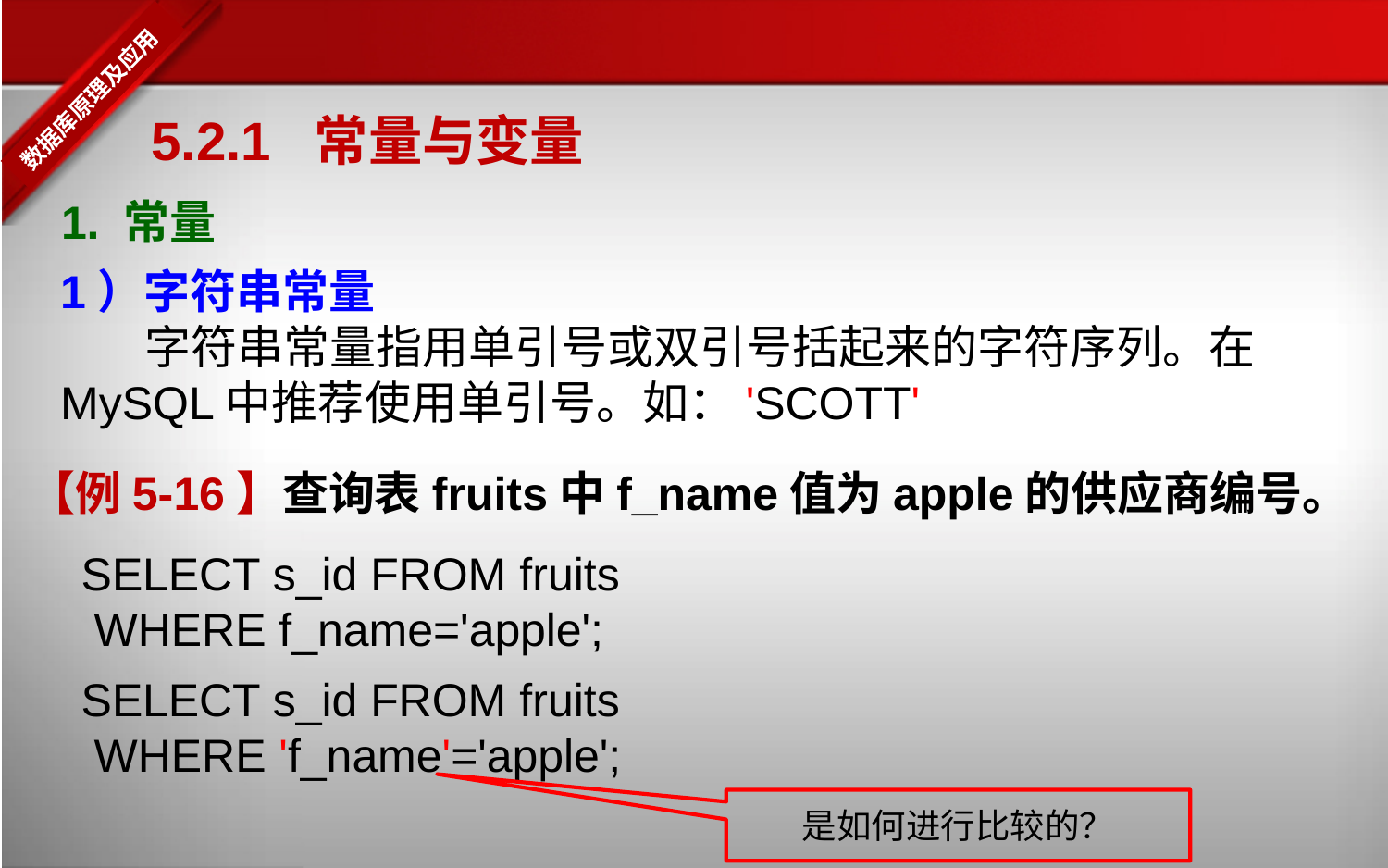

5.2.1  常量与变量
1. 常量
1）字符串常量
       字符串常量指用单引号或双引号括起来的字符序列。在MySQL中推荐使用单引号。如：'SCOTT'
【例5-16】查询表fruits中f_name值为apple的供应商编号。
SELECT s_id FROM fruits
 WHERE f_name='apple';
SELECT s_id FROM fruits
 WHERE 'f_name'='apple';
是如何进行比较的？